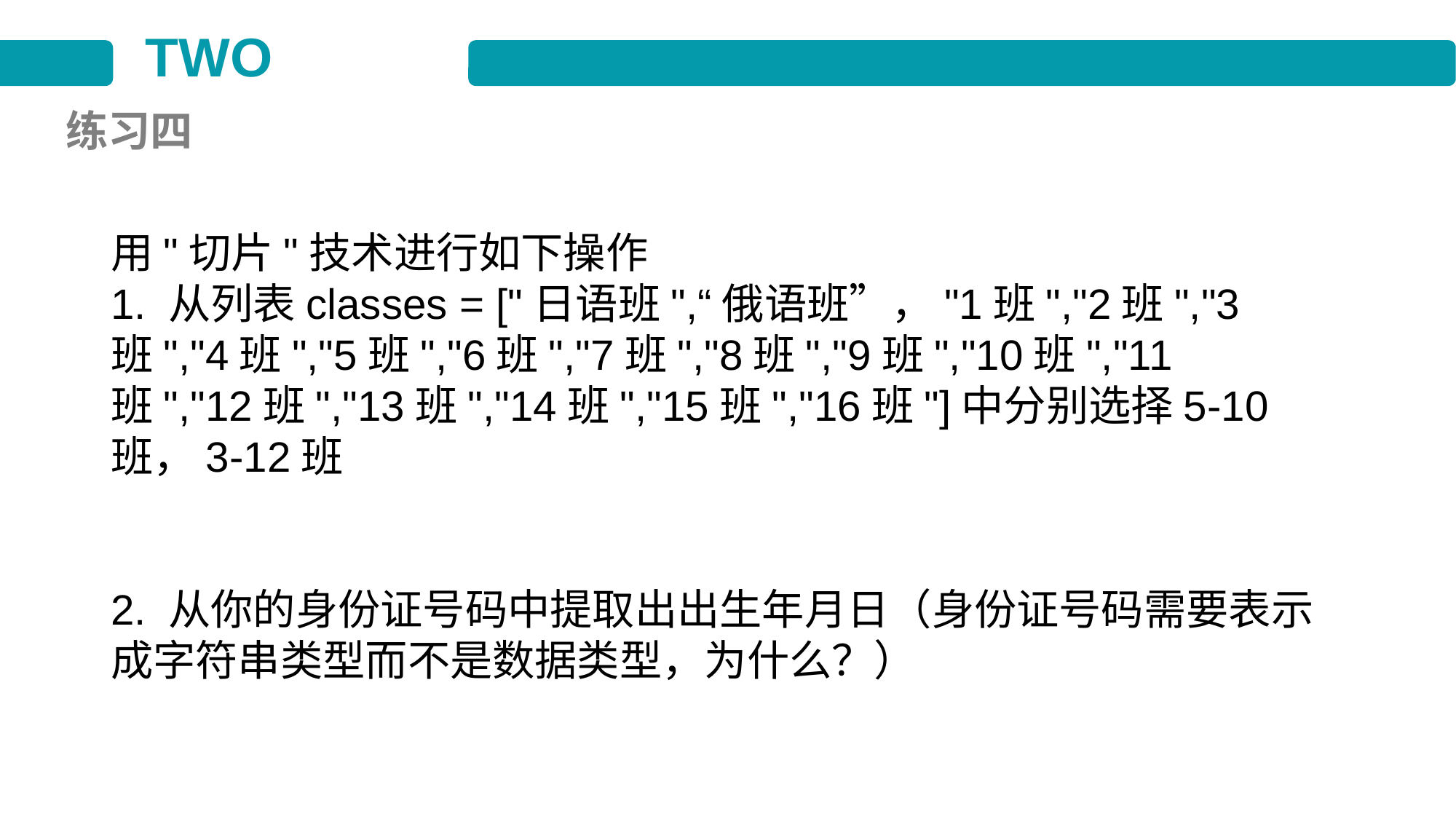

TWO

练习四
用"切片"技术进行如下操作
1. 从列表classes = ["日语班",“俄语班”，"1班","2班","3班","4班","5班","6班","7班","8班","9班","10班","11班","12班","13班","14班","15班","16班"]中分别选择5-10班，3-12班

2. 从你的身份证号码中提取出出生年月日（身份证号码需要表示成字符串类型而不是数据类型，为什么？）